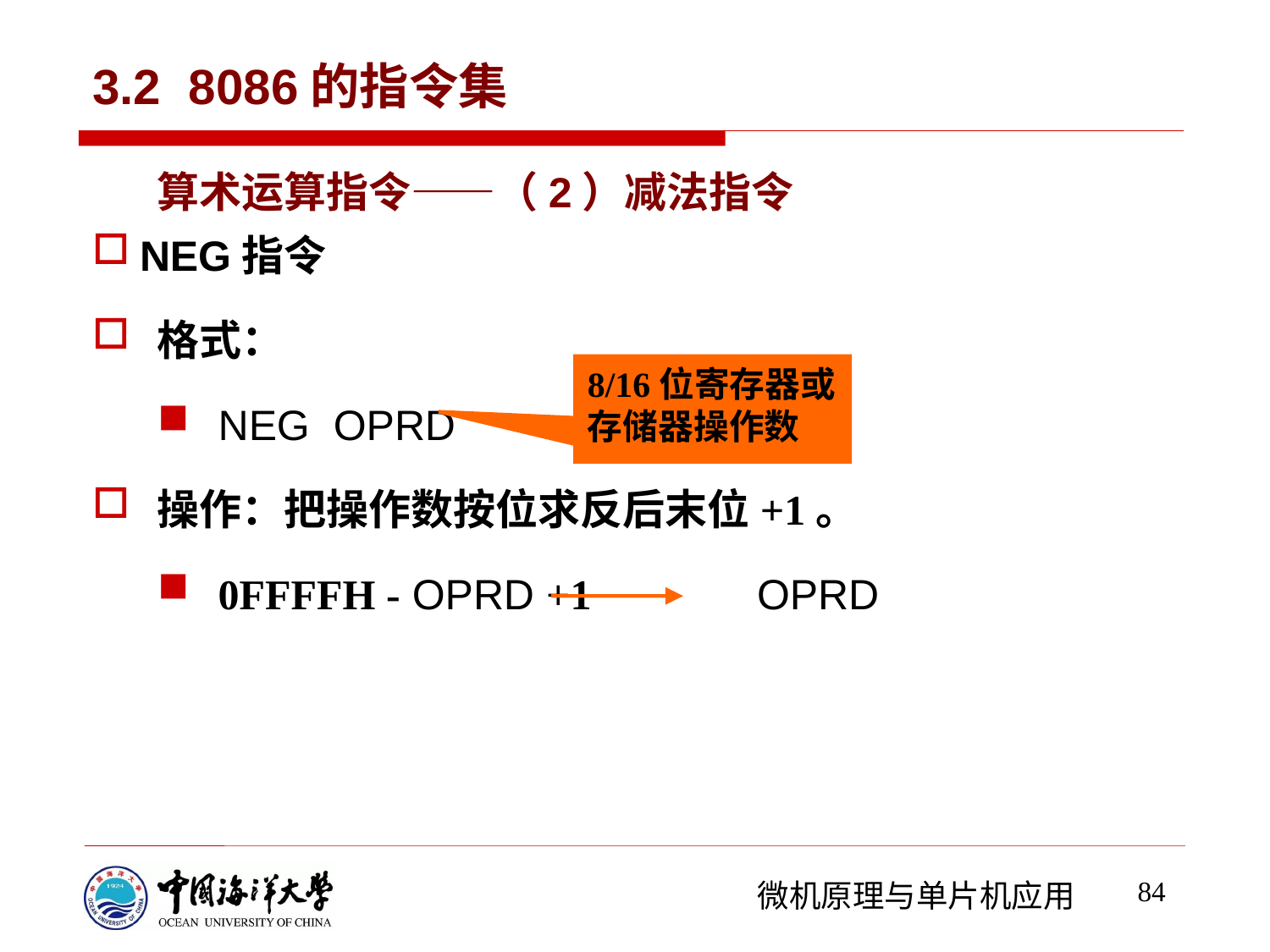

# 3.2  8086的指令集
算术运算指令——（2）减法指令
NEG指令
格式：
NEG  OPRD
操作：把操作数按位求反后末位+1。
0FFFFH - OPRD +1              OPRD

8/16位寄存器或存储器操作数

84